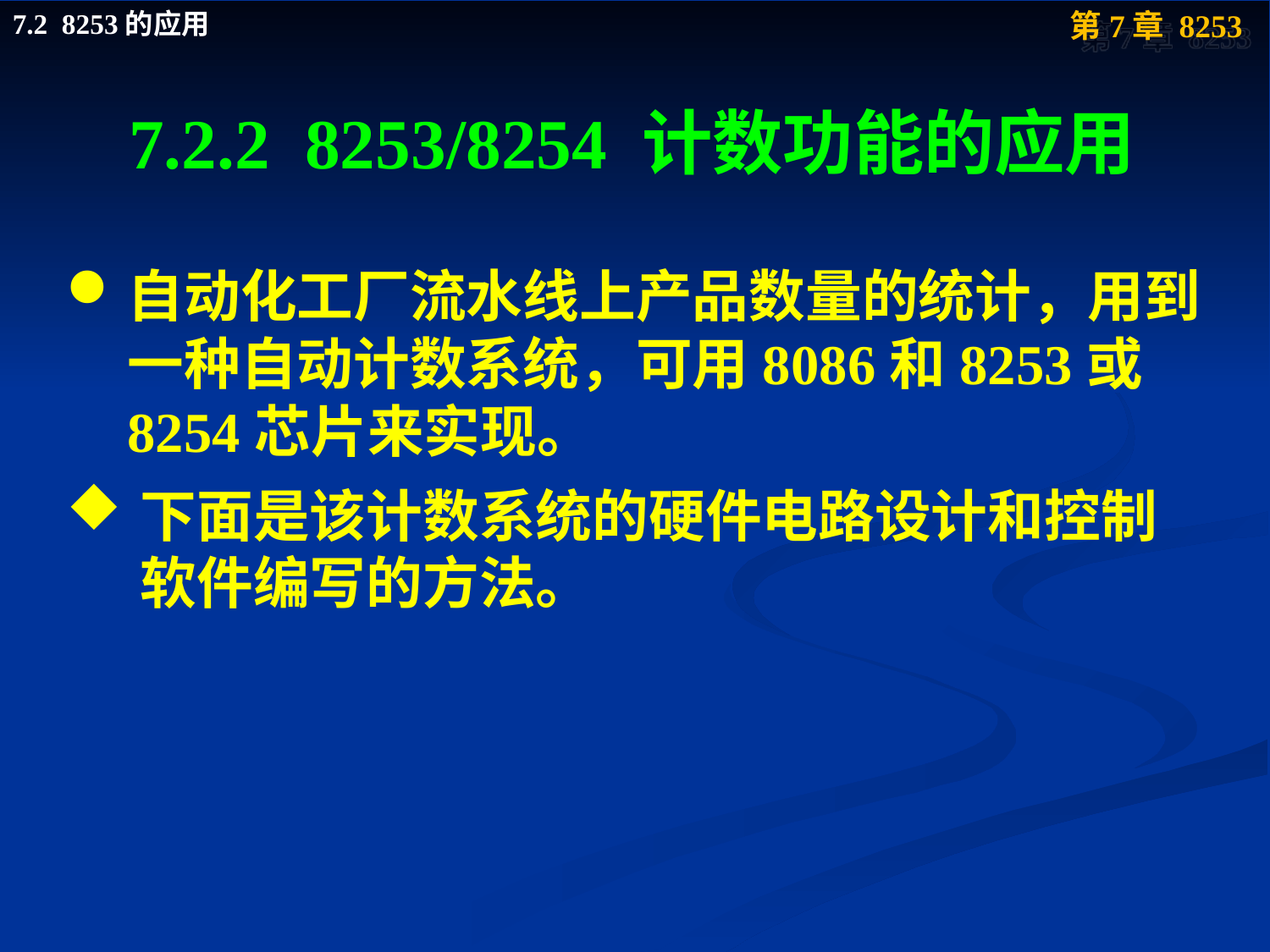

# 7.2.2  8253/8254 计数功能的应用
自动化工厂流水线上产品数量的统计，用到一种自动计数系统，可用8086和8253或 8254芯片来实现。
下面是该计数系统的硬件电路设计和控制软件编写的方法。